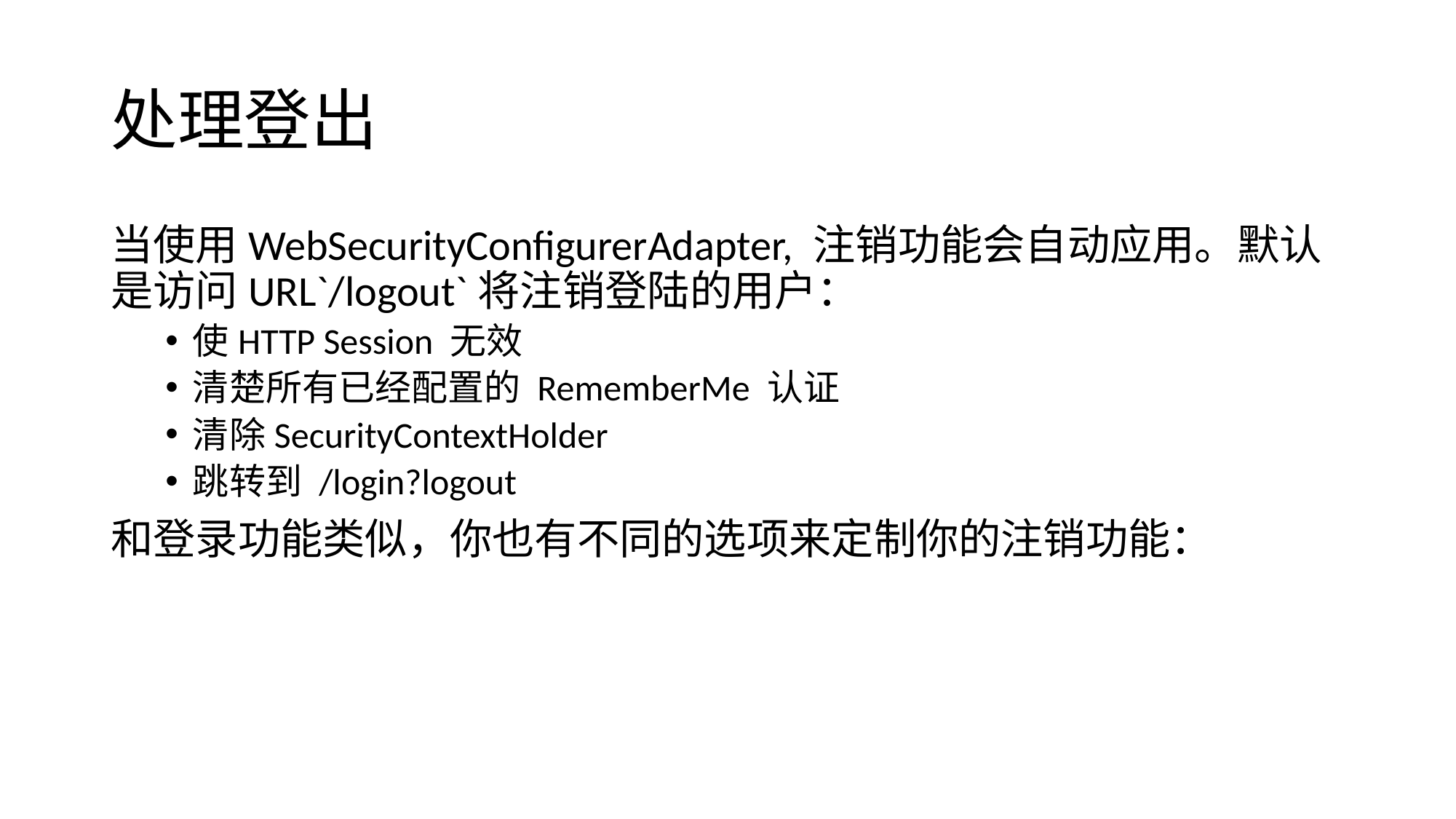

# 处理登出
当使用WebSecurityConfigurerAdapter, 注销功能会自动应用。默认是访问URL`/logout`将注销登陆的用户：
使HTTP Session 无效
清楚所有已经配置的 RememberMe 认证
清除SecurityContextHolder
跳转到 /login?logout
和登录功能类似，你也有不同的选项来定制你的注销功能：